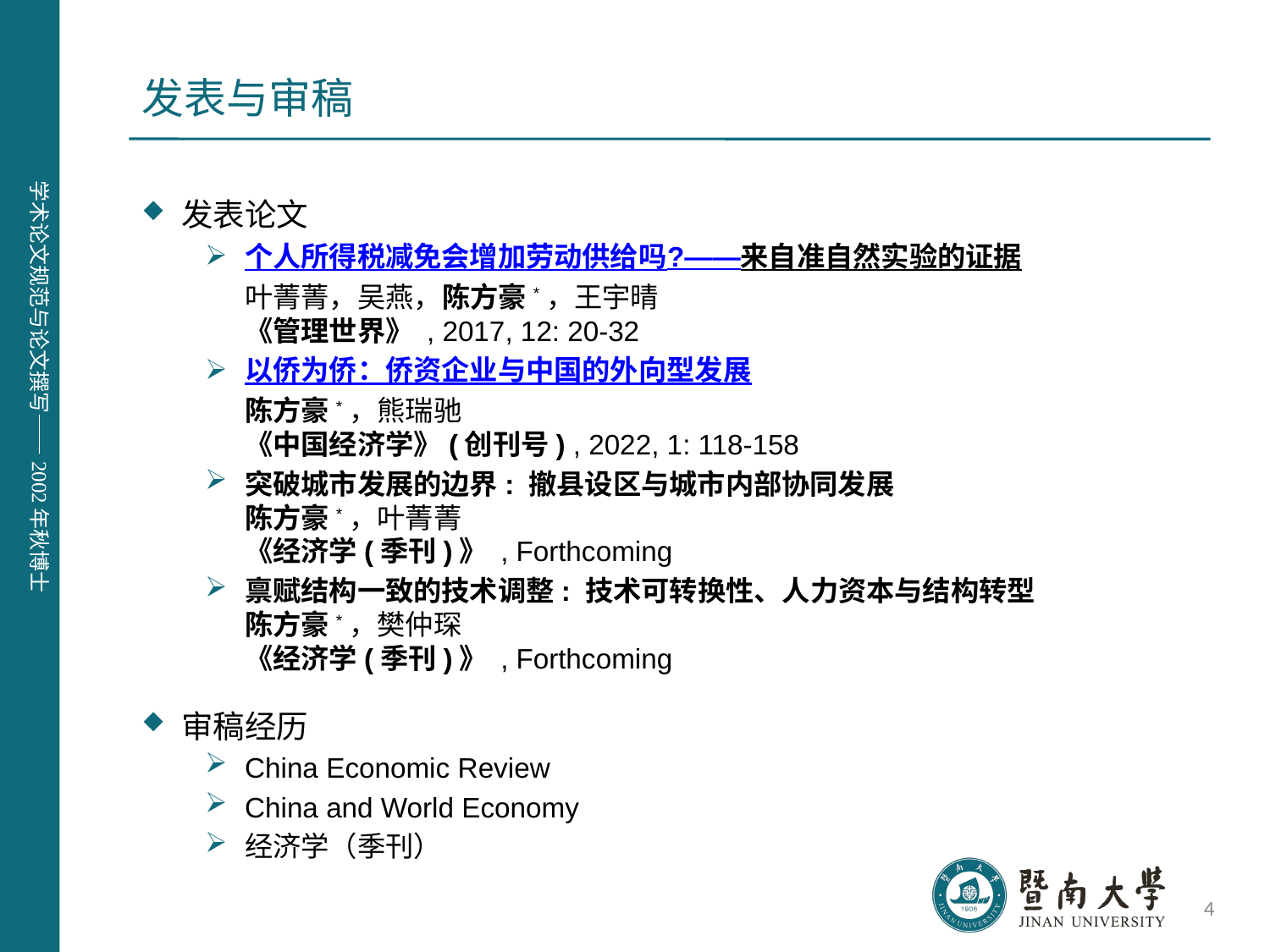

# 发表与审稿
发表论文
个人所得税减免会增加劳动供给吗?——来自准自然实验的证据
叶菁菁，吴燕，陈方豪*，王宇晴
《管理世界》 , 2017, 12: 20-32
以侨为侨：侨资企业与中国的外向型发展
陈方豪*，熊瑞驰
《中国经济学》(创刊号) , 2022, 1: 118-158
突破城市发展的边界: 撤县设区与城市内部协同发展 
陈方豪*，叶菁菁
《经济学(季刊)》 , Forthcoming
禀赋结构一致的技术调整: 技术可转换性、人力资本与结构转型 
陈方豪*，樊仲琛
《经济学(季刊)》 , Forthcoming
审稿经历
China Economic Review
China and World Economy
经济学（季刊）

4